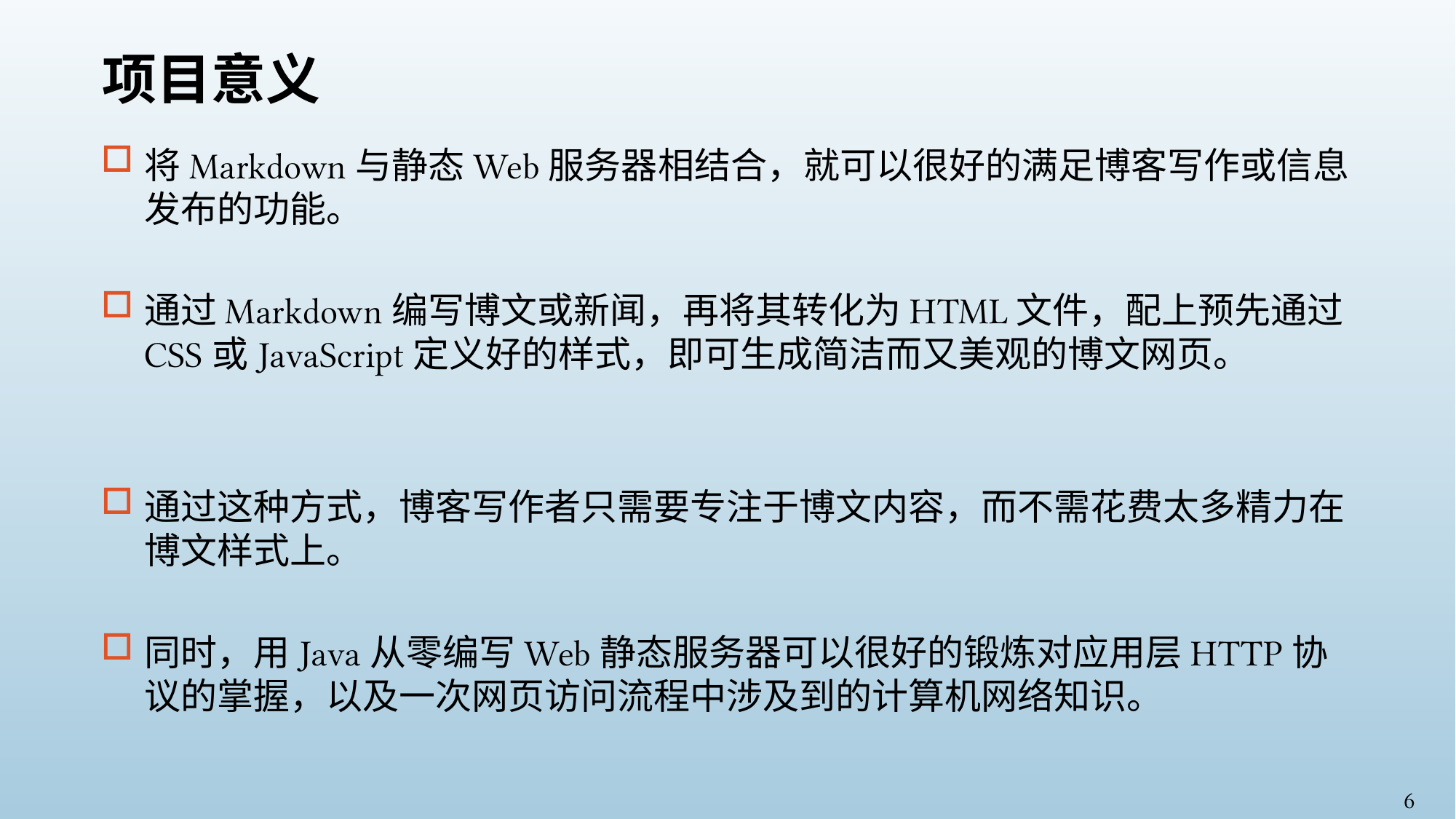

# 项目意义
将Markdown与静态Web服务器相结合，就可以很好的满足博客写作或信息发布的功能。

通过Markdown编写博文或新闻，再将其转化为HTML文件，配上预先通过CSS或JavaScript定义好的样式，即可生成简洁而又美观的博文网页。

通过这种方式，博客写作者只需要专注于博文内容，而不需花费太多精力在博文样式上。

同时，用Java从零编写Web静态服务器可以很好的锻炼对应用层HTTP协议的掌握，以及一次网页访问流程中涉及到的计算机网络知识。
6